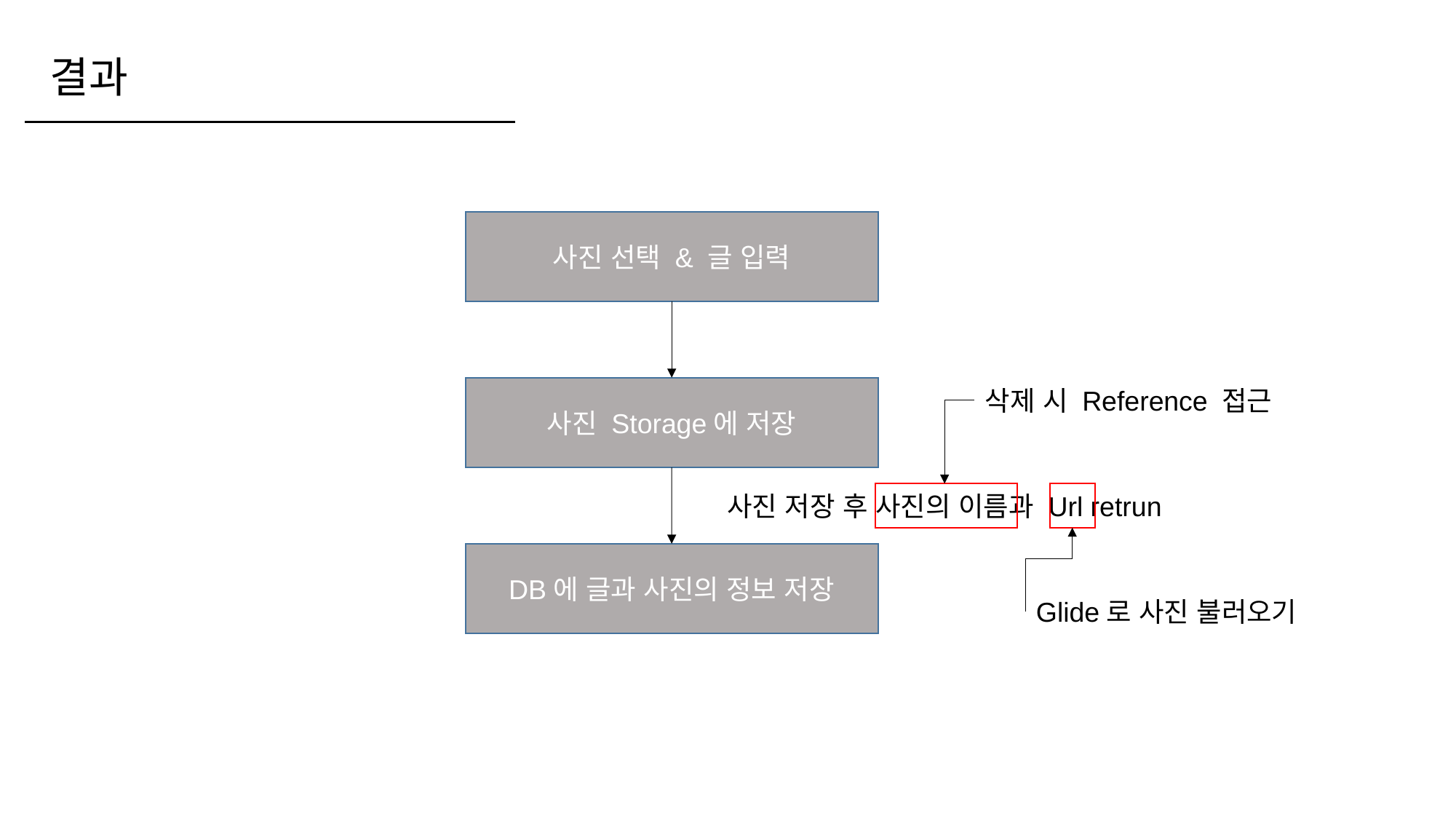

결과
사진 선택 & 글 입력
사진 Storage에 저장
삭제 시 Reference 접근
사진 저장 후 사진의 이름과 Url retrun

DB에 글과 사진의 정보 저장
Glide로 사진 불러오기